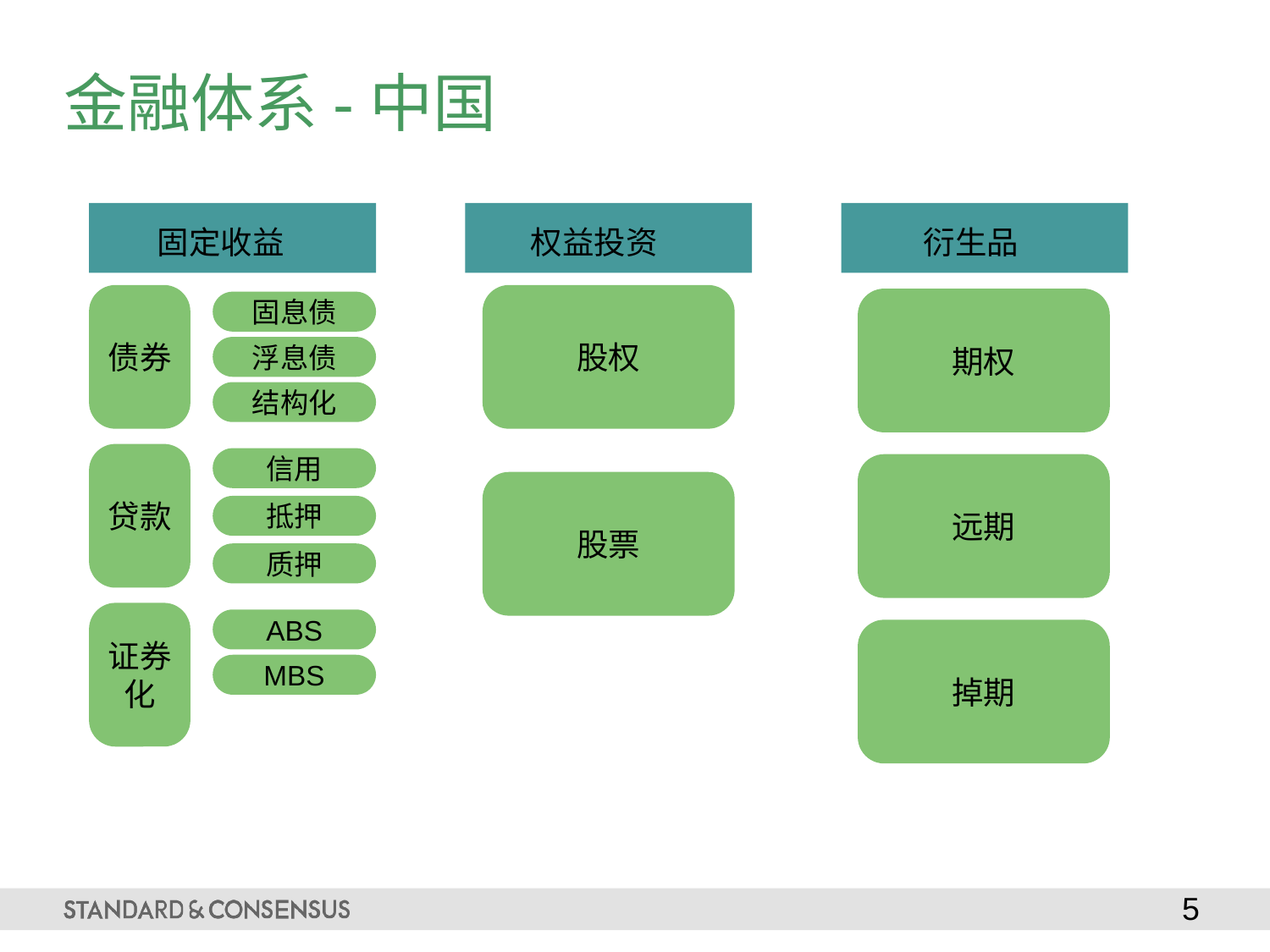

# 金融体系-中国

固定收益
权益投资
衍生品
债券
股权
期权
固息债
浮息债
结构化
贷款
信用
远期
股票
抵押
质押
证券化
ABS
掉期
MBS
5